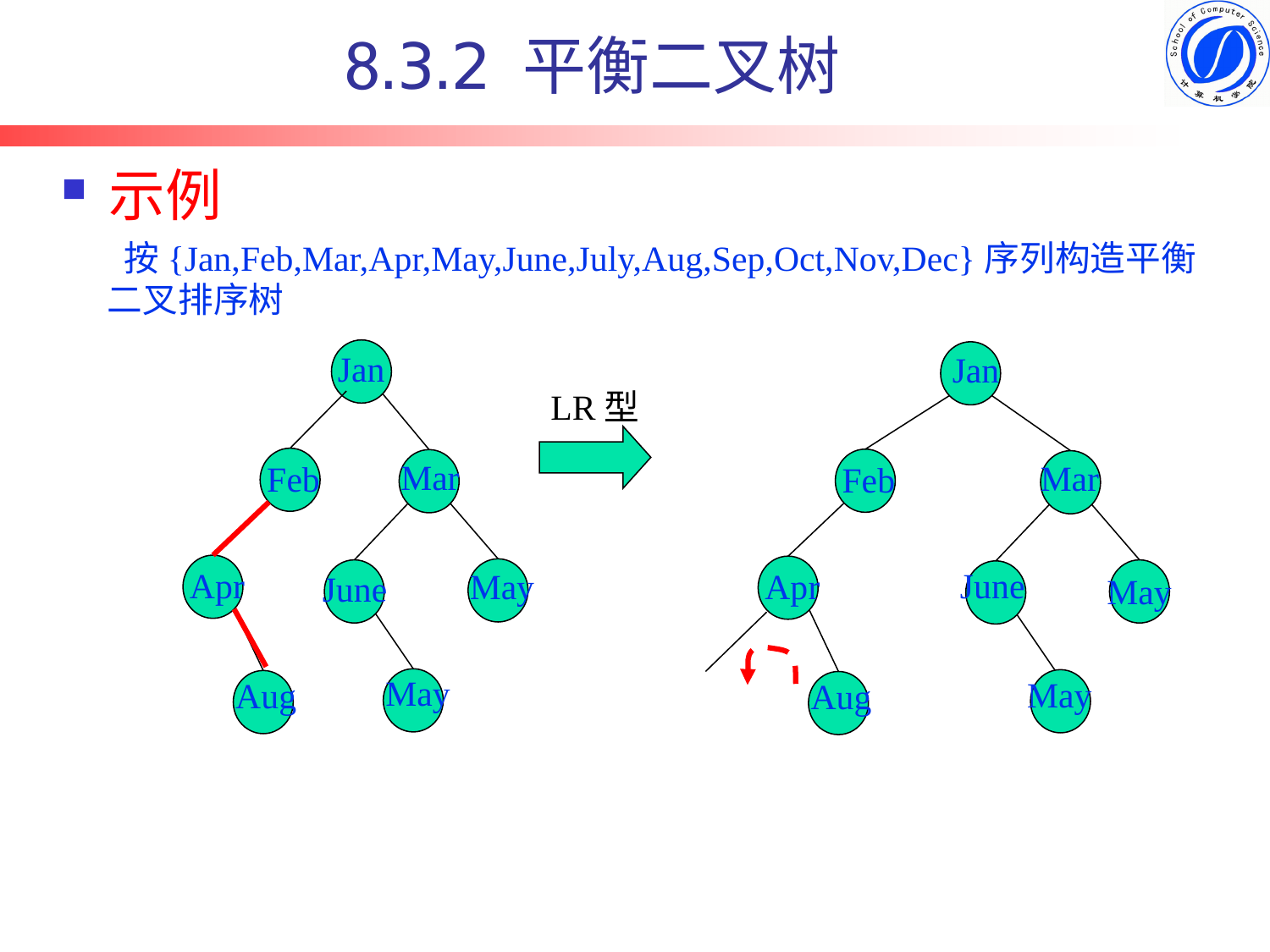

8.3.2 平衡二叉树
示例
 按{Jan,Feb,Mar,Apr,May,June,July,Aug,Sep,Oct,Nov,Dec}序列构造平衡二叉排序树

Jan
Jan

Mar

June

May
May

LR型

Feb
Mar

Feb

Apr

Apr
May

June

May

Aug

Aug